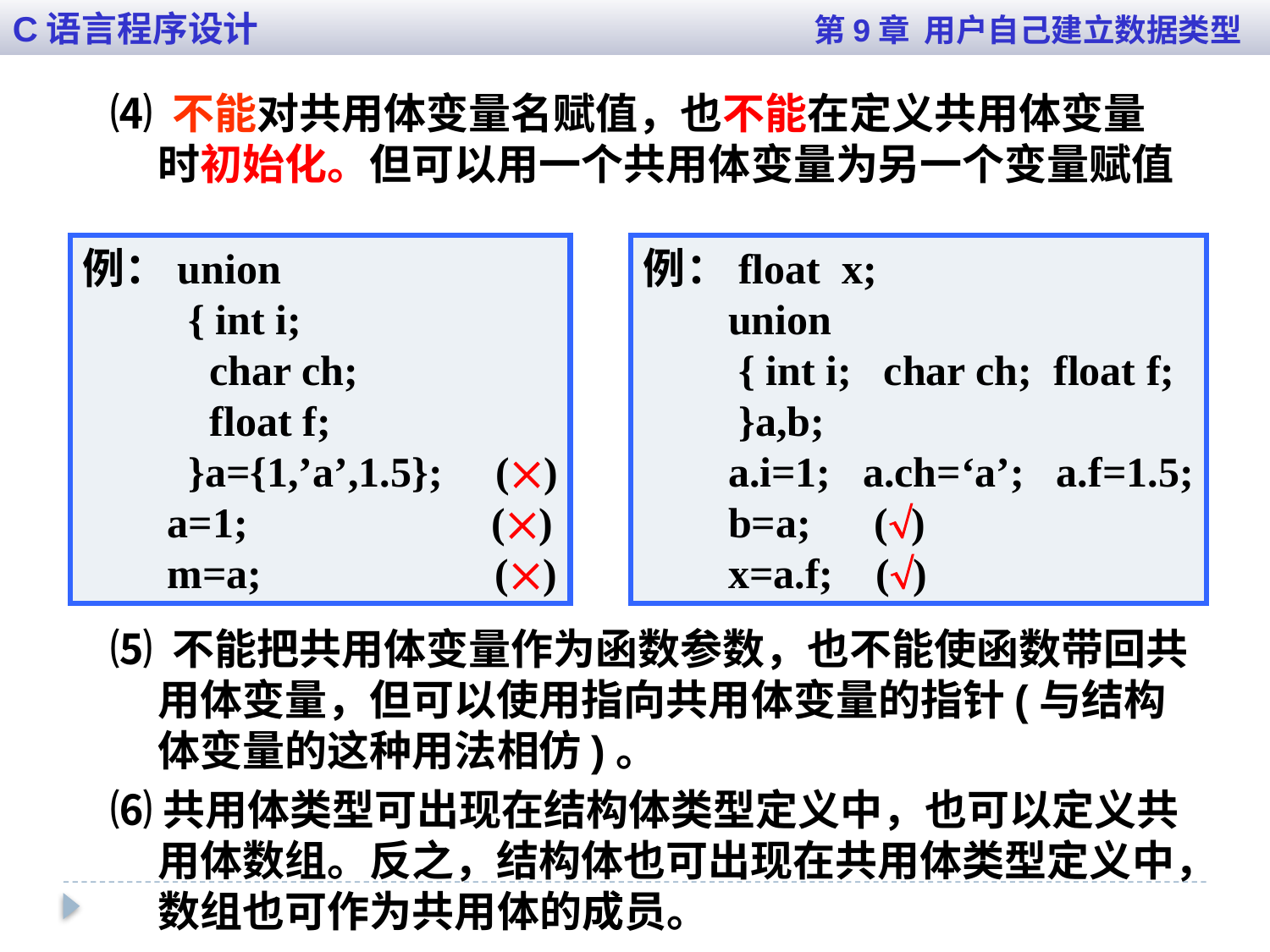

C语言程序设计                                                                     第9章  用户自己建立数据类型
⑷ 不能对共用体变量名赋值，也不能在定义共用体变量时初始化。但可以用一个共用体变量为另一个变量赋值
例：union
          { int i;
            char ch;
            float f;
          }a={1,’a’,1.5};     (×)
        a=1;                       (×)
        m=a;                      (×)
例：float  x;
        union
         { int i;   char ch;  float f;
         }a,b;
        a.i=1;   a.ch=‘a’;   a.f=1.5;
        b=a;      (√)
        x=a.f;    (√)
⑸ 不能把共用体变量作为函数参数，也不能使函数带回共用体变量，但可以使用指向共用体变量的指针(与结构体变量的这种用法相仿)。
⑹共用体类型可出现在结构体类型定义中，也可以定义共用体数组。反之，结构体也可出现在共用体类型定义中，数组也可作为共用体的成员。